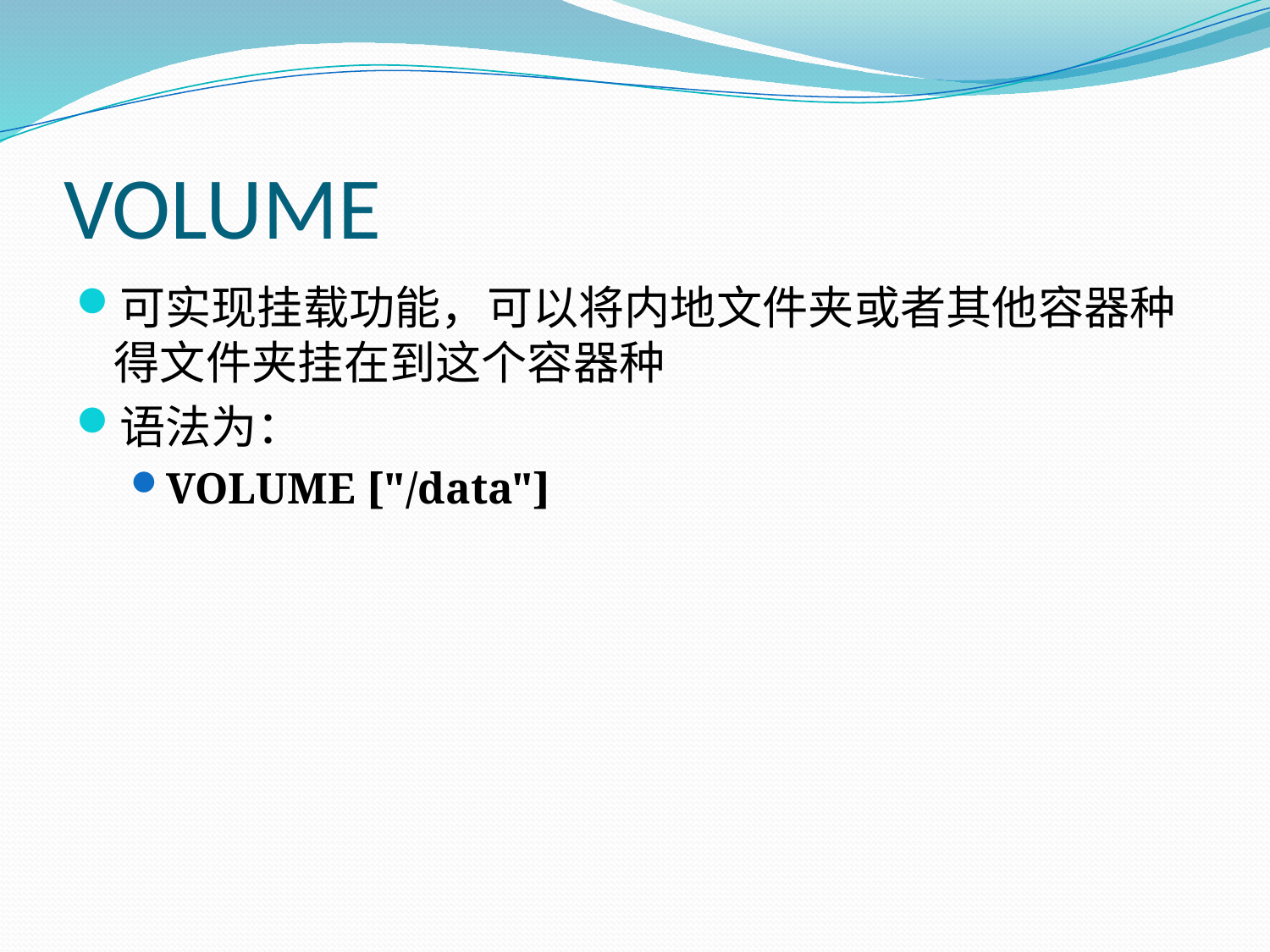

# VOLUME

可实现挂载功能，可以将内地文件夹或者其他容器种得文件夹挂在到这个容器种
语法为：
VOLUME ["/data"]